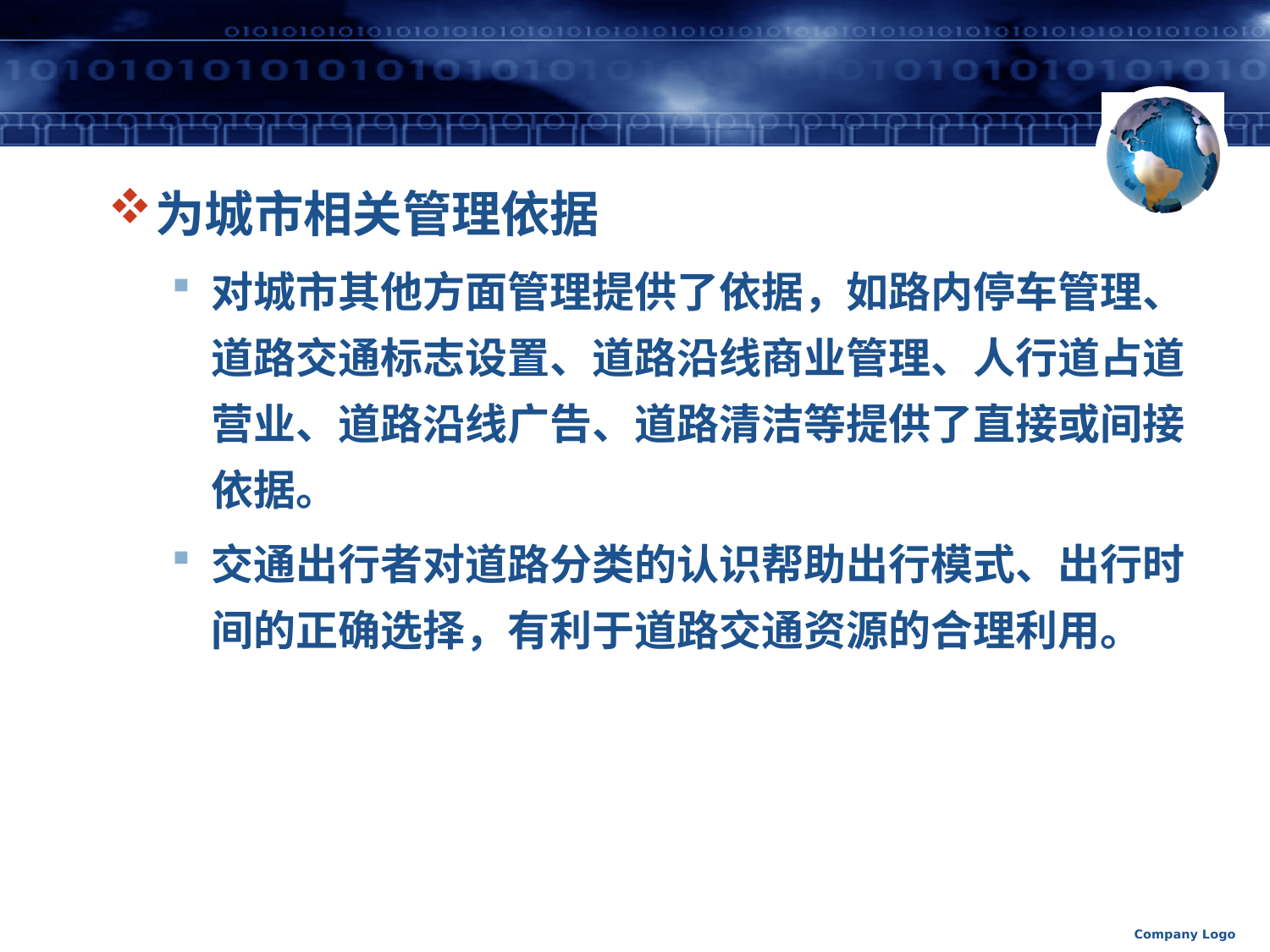

#
为城市相关管理依据
对城市其他方面管理提供了依据，如路内停车管理、道路交通标志设置、道路沿线商业管理、人行道占道营业、道路沿线广告、道路清洁等提供了直接或间接依据。
交通出行者对道路分类的认识帮助出行模式、出行时间的正确选择，有利于道路交通资源的合理利用。
Company Logo